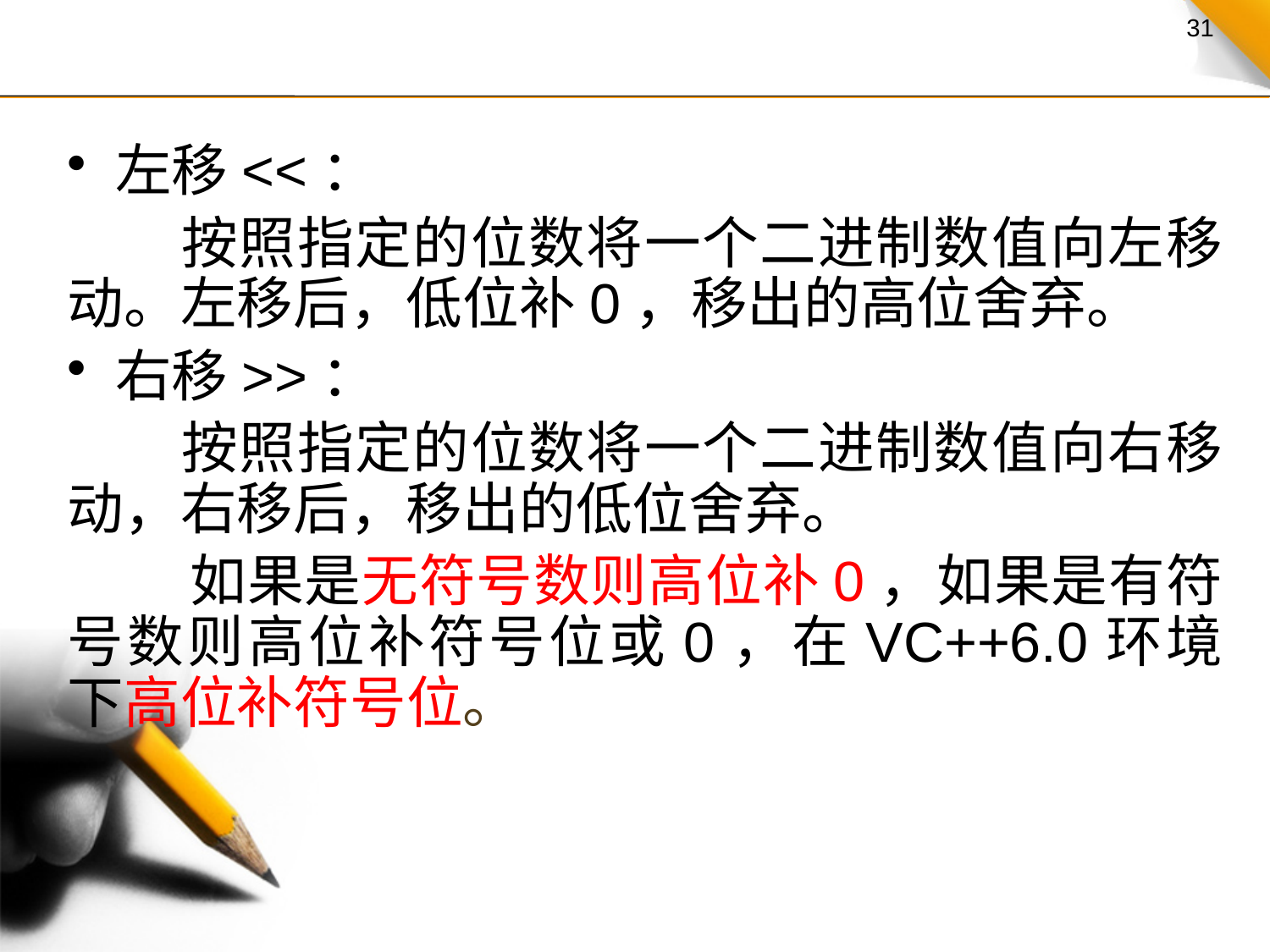

左移<<：
       按照指定的位数将一个二进制数值向左移动。左移后，低位补0，移出的高位舍弃。
右移>>：
       按照指定的位数将一个二进制数值向右移动，右移后，移出的低位舍弃。
        如果是无符号数则高位补0，如果是有符号数则高位补符号位或0，在VC++6.0环境下高位补符号位。